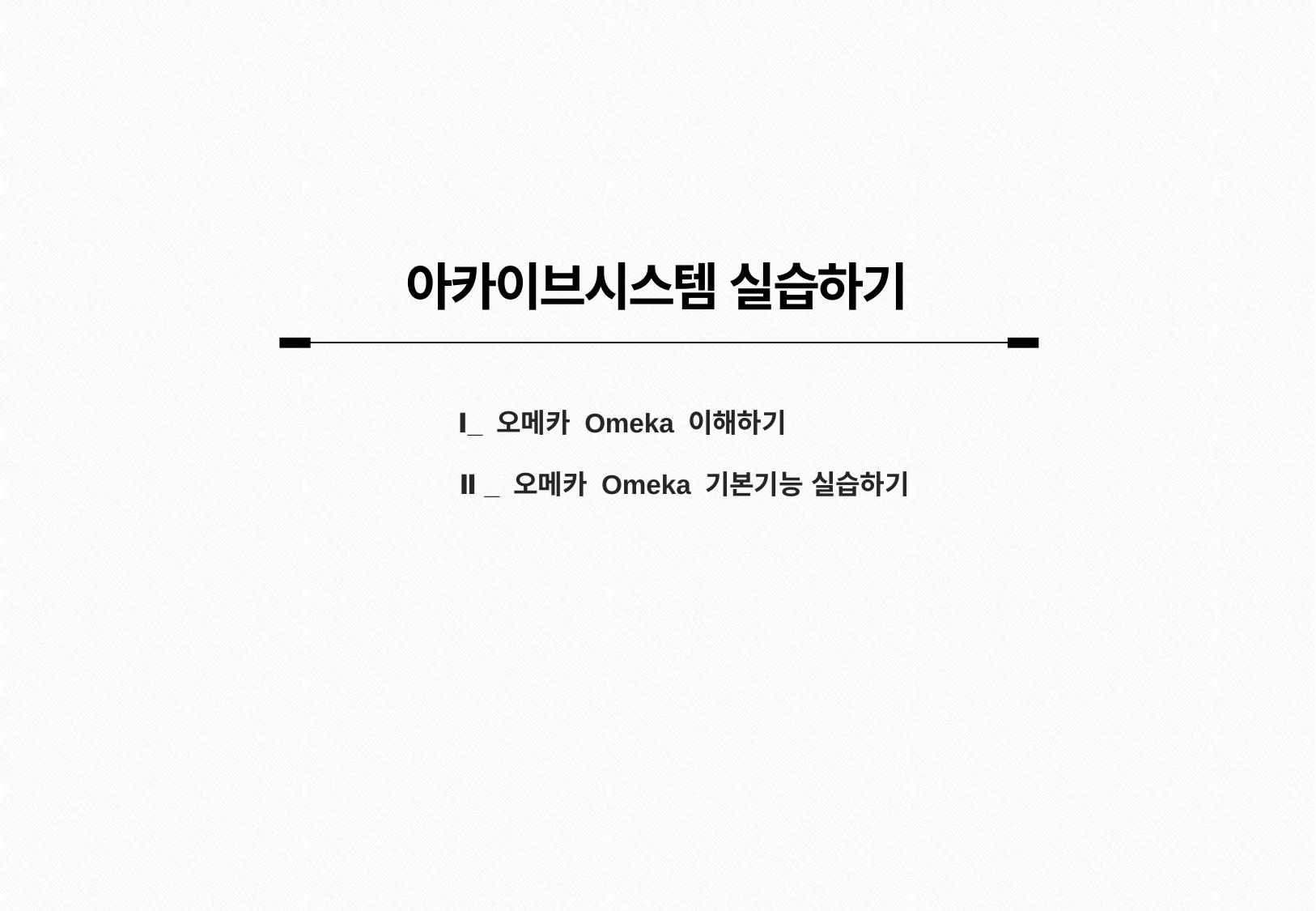

아카이브시스템 실습하기

Ⅰ_ 오메카 Omeka 이해하기
Ⅱ _ 오메카 Omeka 기본기능 실습하기